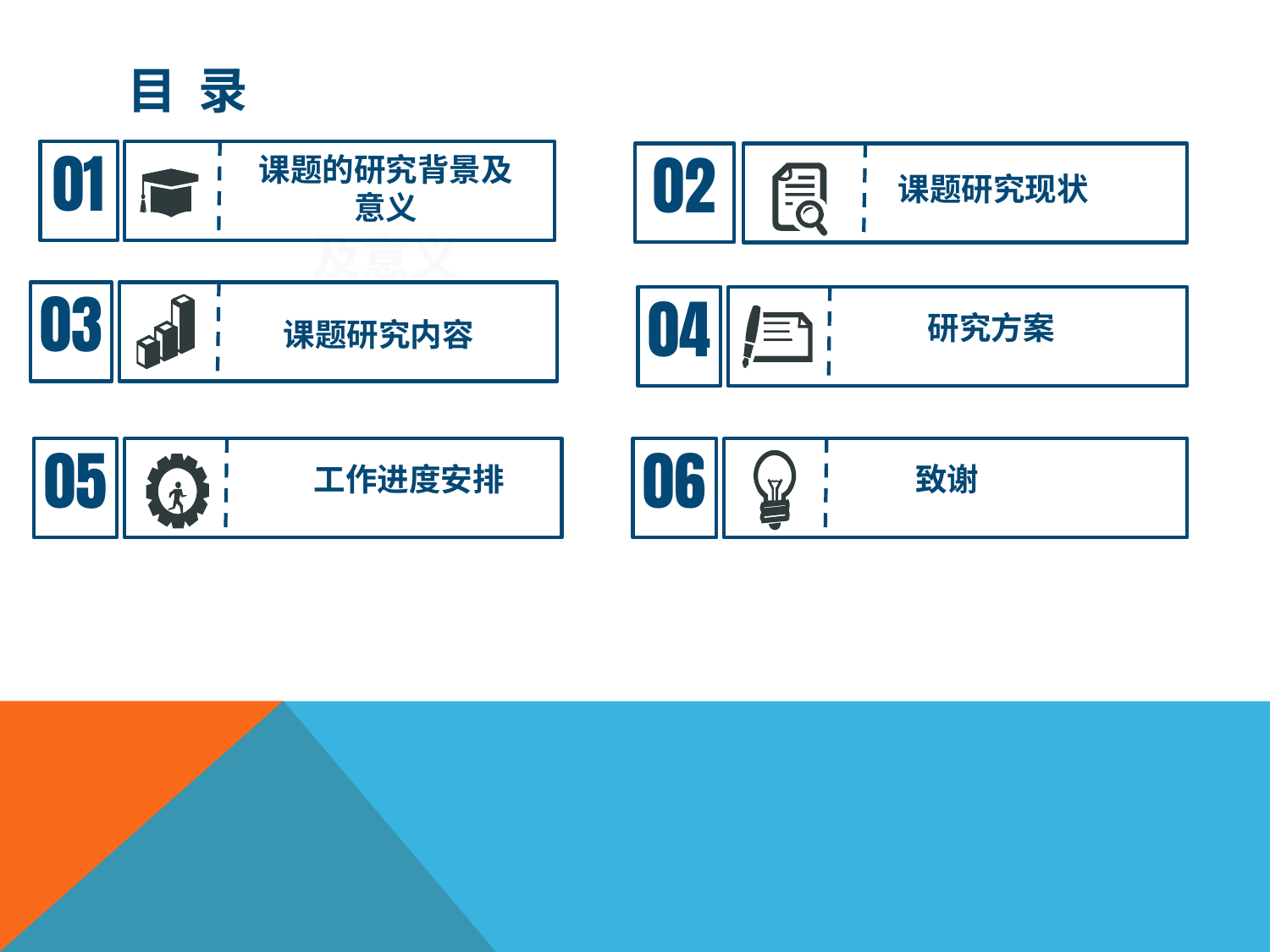

# 目  录
01

课题的研究背景及意义
及意义

02

课题研究现状

03

课题研究内容

04

研究方案

05

工作进度安排

06

致谢